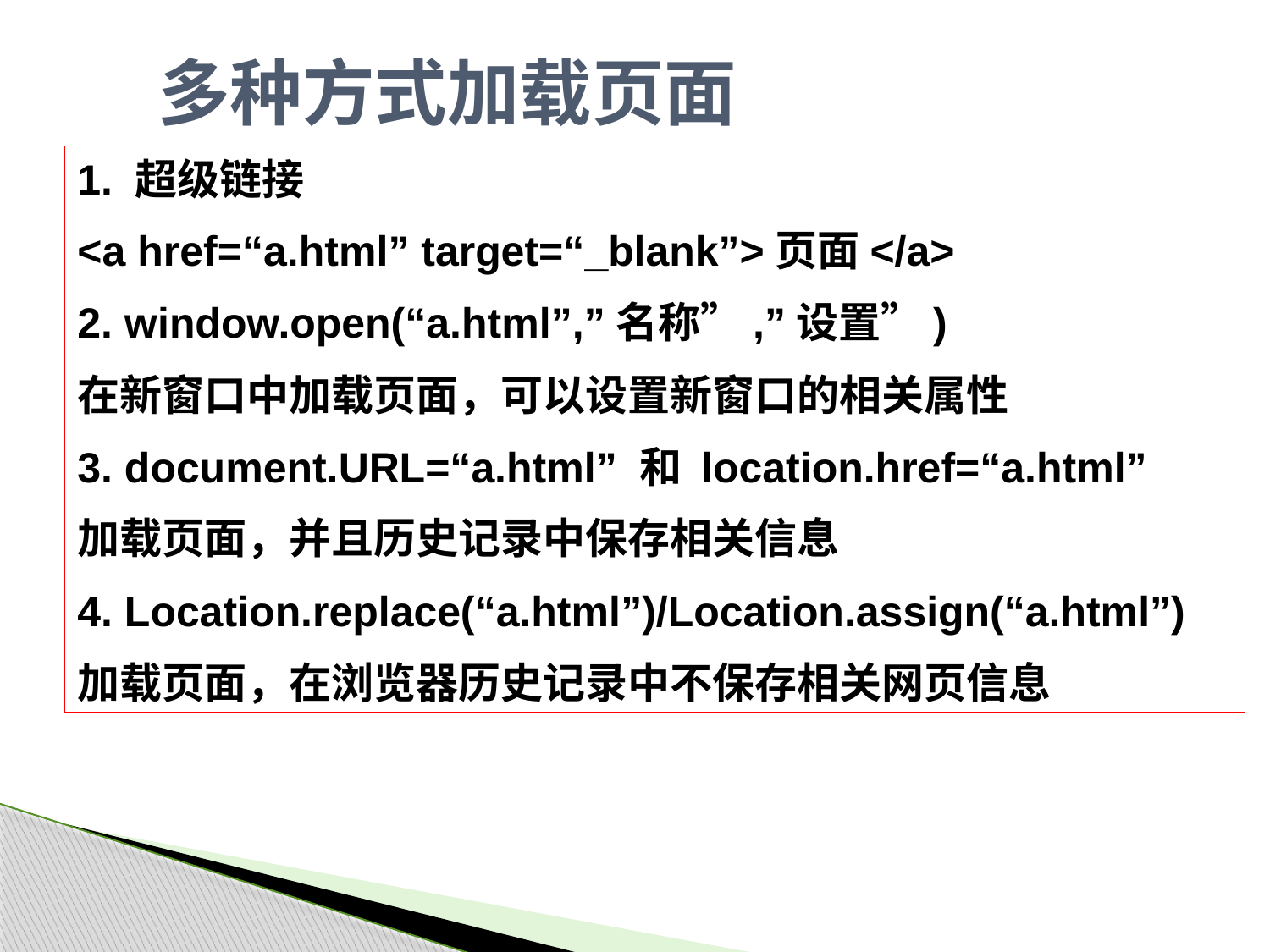

# 多种方式加载页面
1. 超级链接
<a href=“a.html” target=“_blank”>页面</a>
2. window.open(“a.html”,”名称”,”设置”)
在新窗口中加载页面，可以设置新窗口的相关属性
3. document.URL=“a.html” 和 location.href=“a.html”
加载页面，并且历史记录中保存相关信息
4. Location.replace(“a.html”)/Location.assign(“a.html”)
加载页面，在浏览器历史记录中不保存相关网页信息